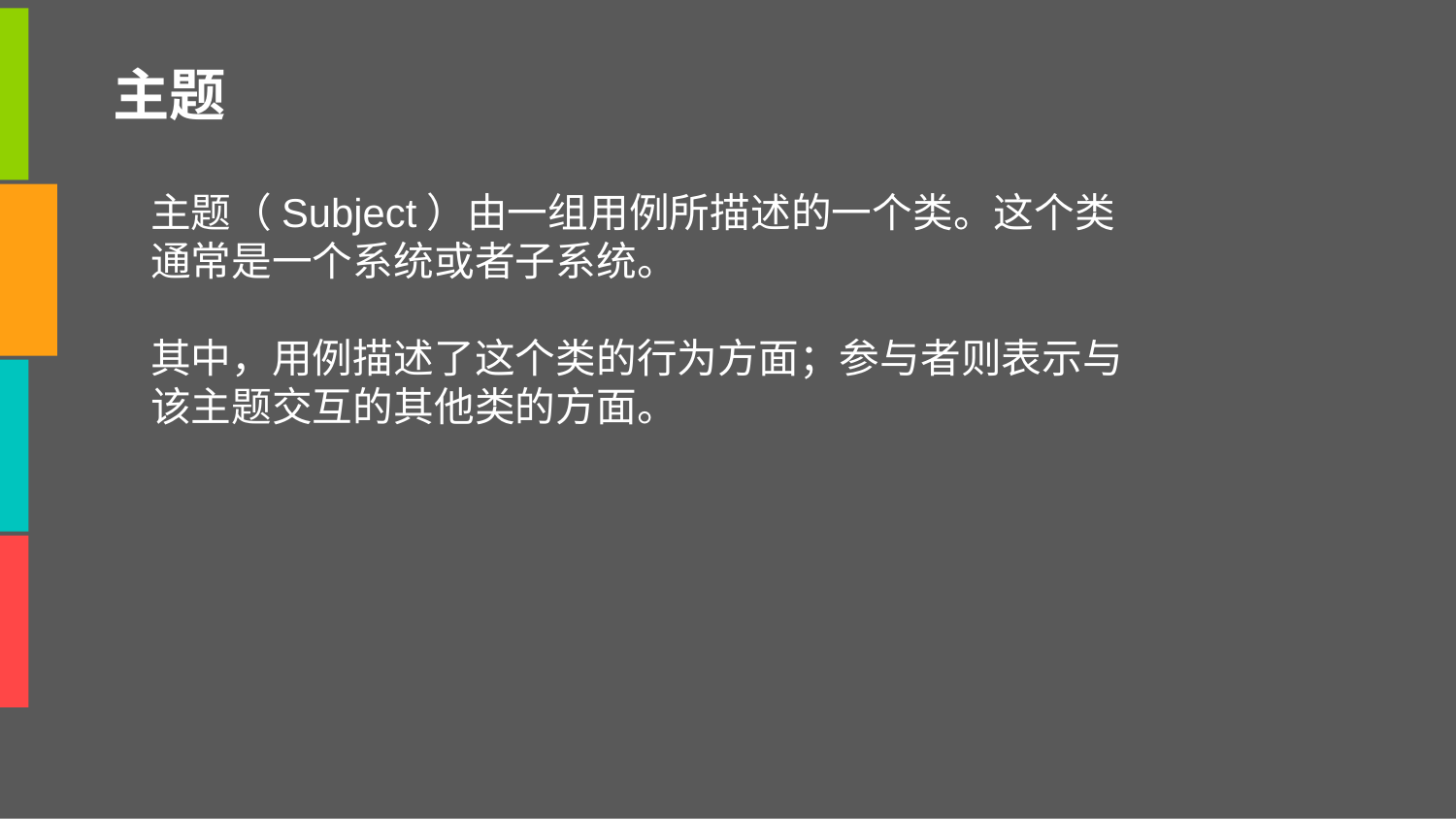

主题
主题（Subject）由一组用例所描述的一个类。这个类通常是一个系统或者子系统。

其中，用例描述了这个类的行为方面；参与者则表示与该主题交互的其他类的方面。